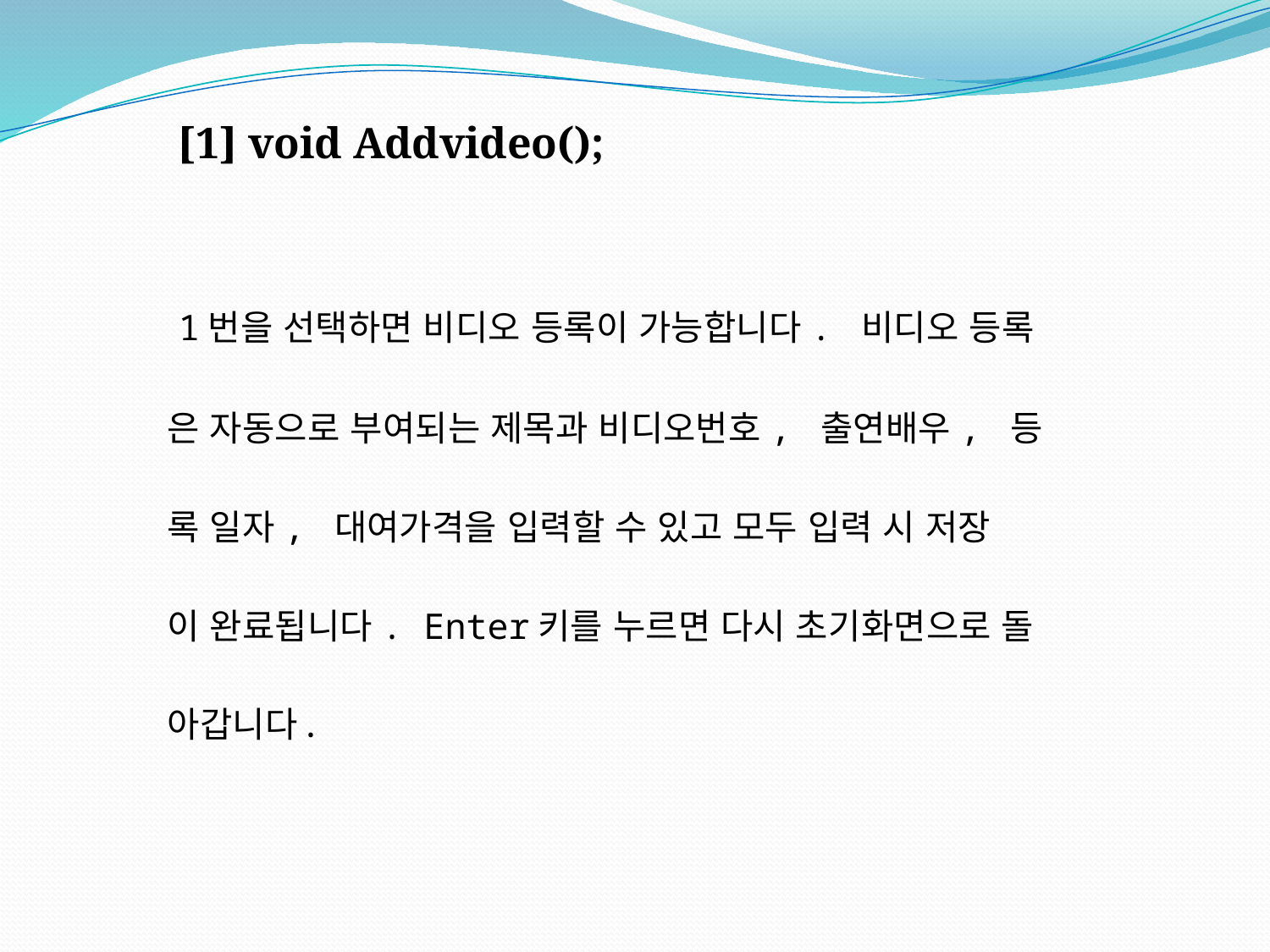

[1] void Addvideo();

 1번을 선택하면 비디오 등록이 가능합니다. 비디오 등록

은 자동으로 부여되는 제목과 비디오번호, 출연배우, 등

록 일자, 대여가격을 입력할 수 있고 모두 입력 시 저장

이 완료됩니다. Enter키를 누르면 다시 초기화면으로 돌

아갑니다.